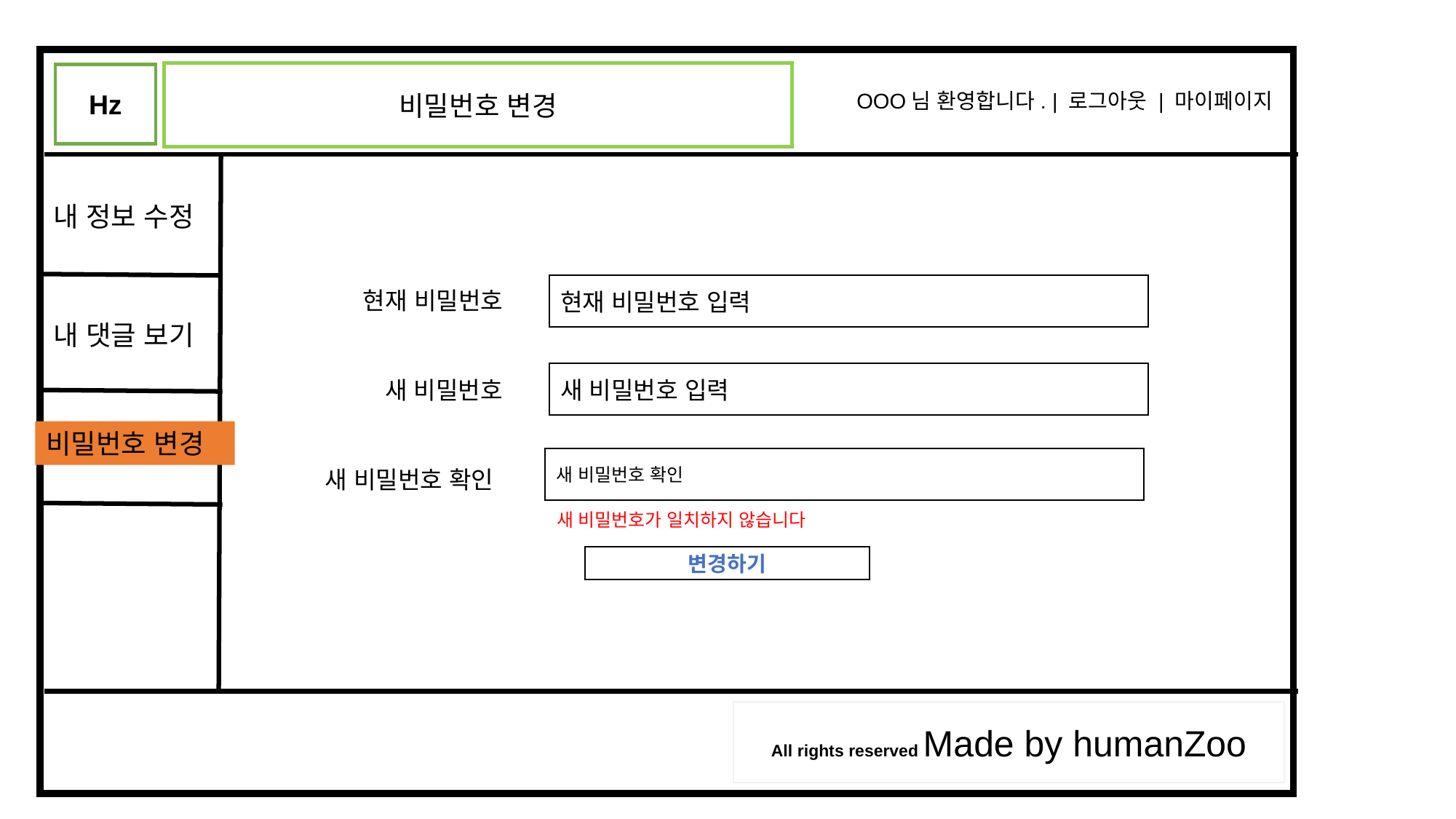

OOO님 환영합니다. | 로그아웃 | 마이페이지
Hz
All rights reserved Made by humanZoo
비밀번호 변경
내 정보 수정
현재 비밀번호 입력
현재 비밀번호
내 댓글 보기
새 비밀번호 입력
새 비밀번호
비밀번호 변경
새 비밀번호 확인
새 비밀번호 확인
새 비밀번호가 일치하지 않습니다
변경하기